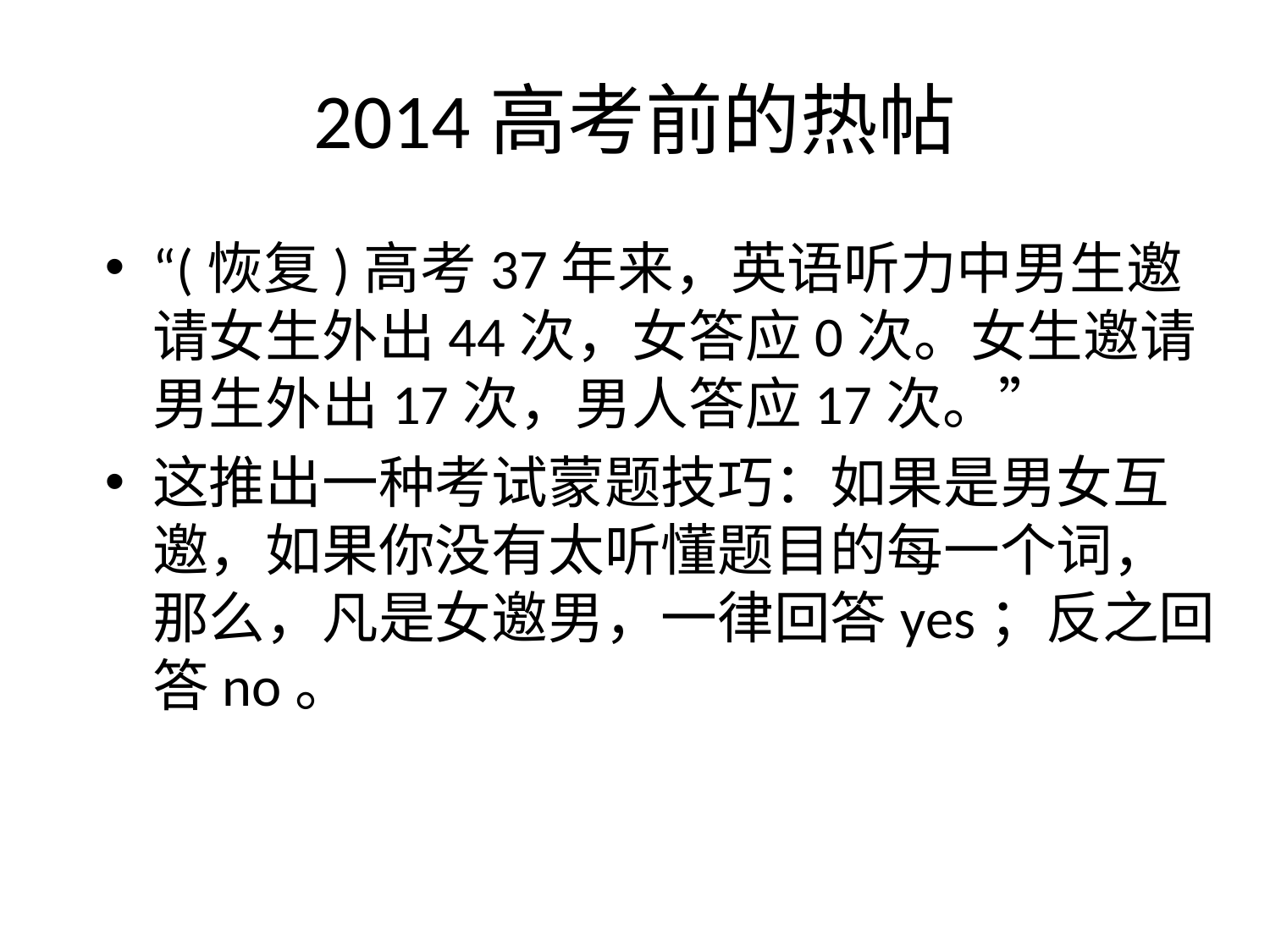

# 2014高考前的热帖
“(恢复)高考37年来，英语听力中男生邀请女生外出44次，女答应0次。女生邀请男生外出17次，男人答应17次。”
这推出一种考试蒙题技巧：如果是男女互邀，如果你没有太听懂题目的每一个词，那么，凡是女邀男，一律回答yes；反之回答no。